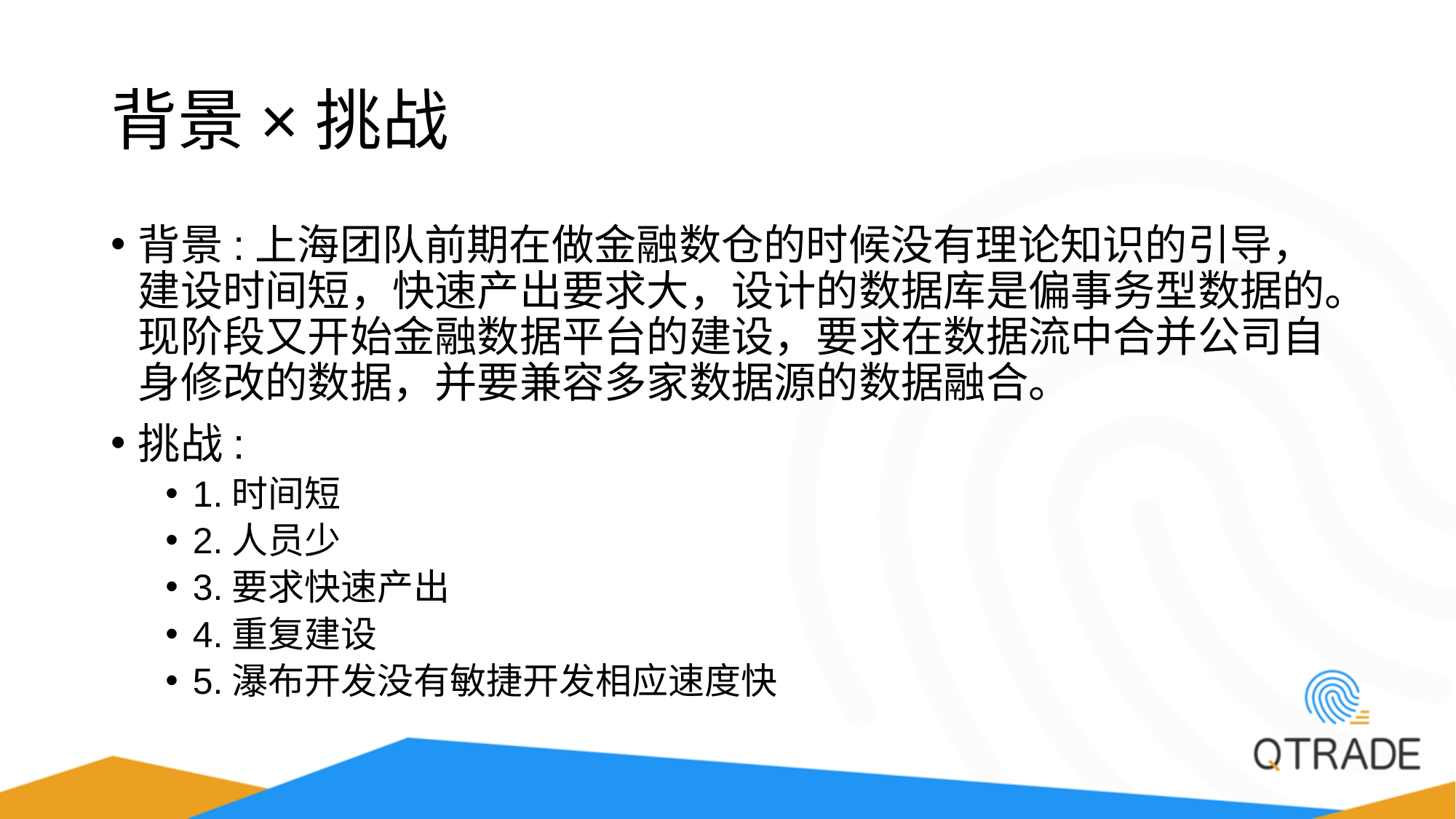

# 背景×挑战
背景:上海团队前期在做金融数仓的时候没有理论知识的引导，建设时间短，快速产出要求大，设计的数据库是偏事务型数据的。现阶段又开始金融数据平台的建设，要求在数据流中合并公司自身修改的数据，并要兼容多家数据源的数据融合。
挑战:
1.时间短
2.人员少
3.要求快速产出
4.重复建设
5.瀑布开发没有敏捷开发相应速度快